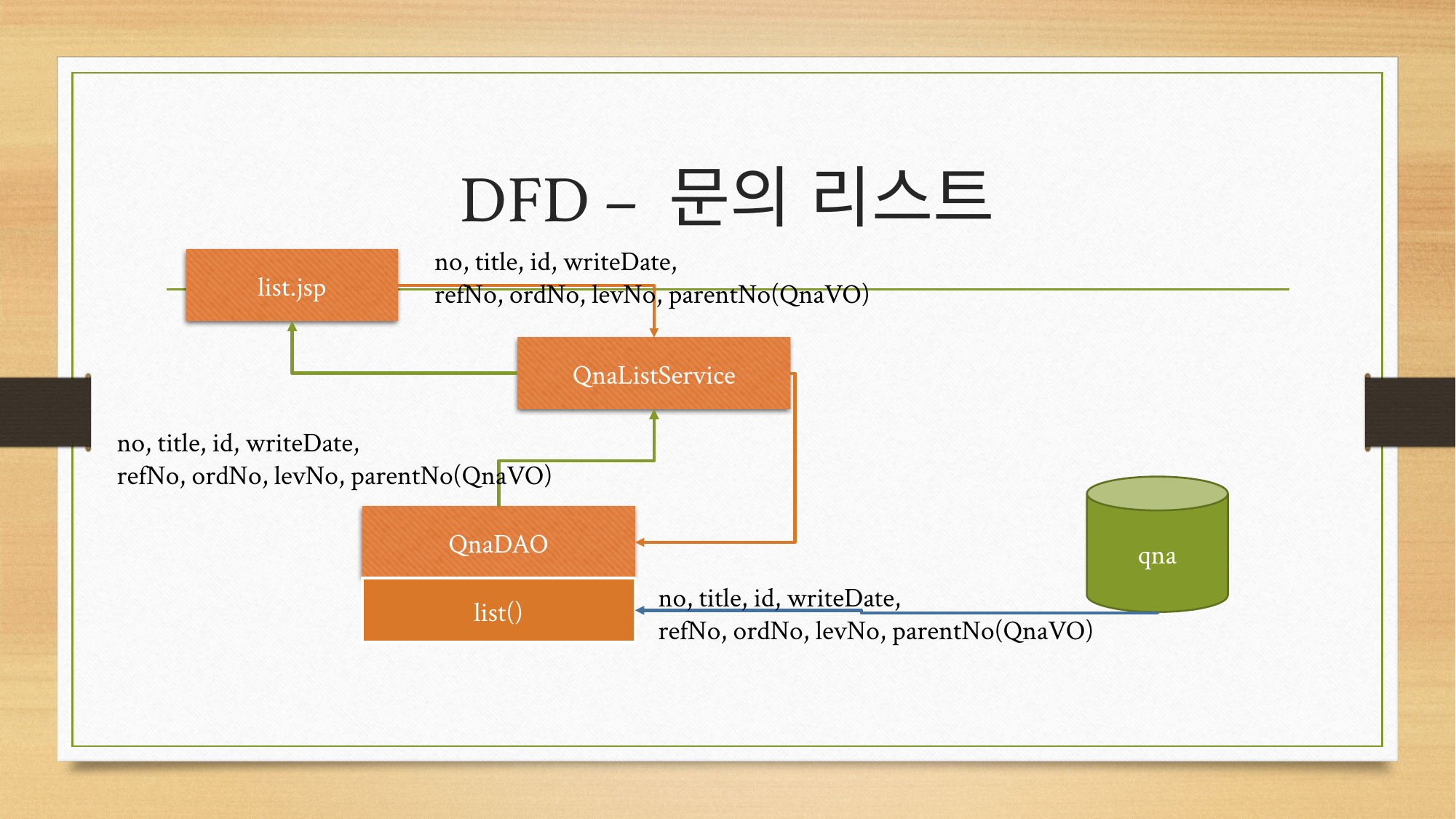

# DFD – 문의 리스트
no, title, id, writeDate,
refNo, ordNo, levNo, parentNo(QnaVO)
list.jsp
QnaListService
no, title, id, writeDate,
refNo, ordNo, levNo, parentNo(QnaVO)
qna
QnaDAO
list()
no, title, id, writeDate,
refNo, ordNo, levNo, parentNo(QnaVO)